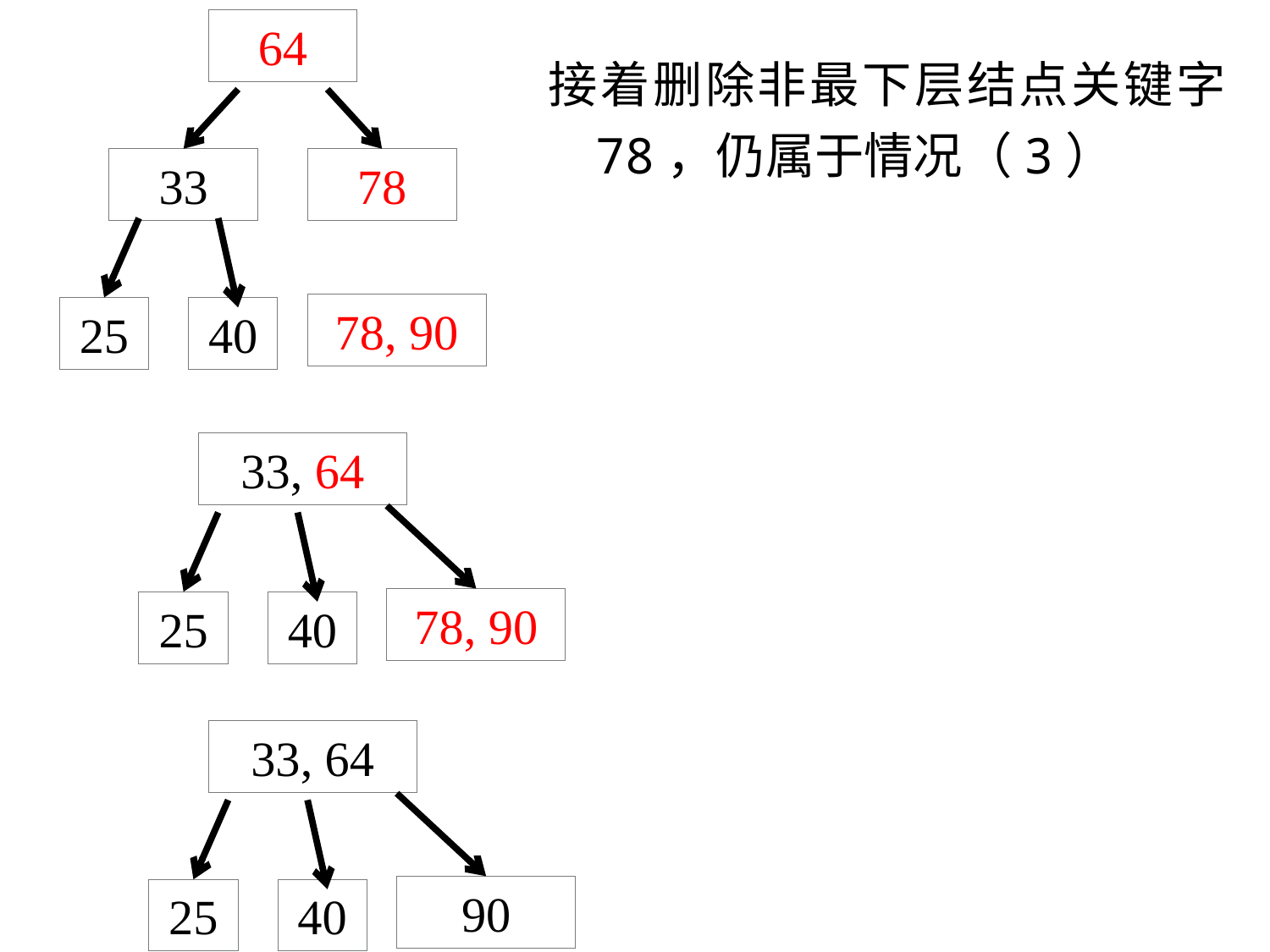

64
接着删除非最下层结点关键字78，仍属于情况（3）
33
78
78, 90
25
40
33, 64
78, 90
25
40
33, 64
90
25
40